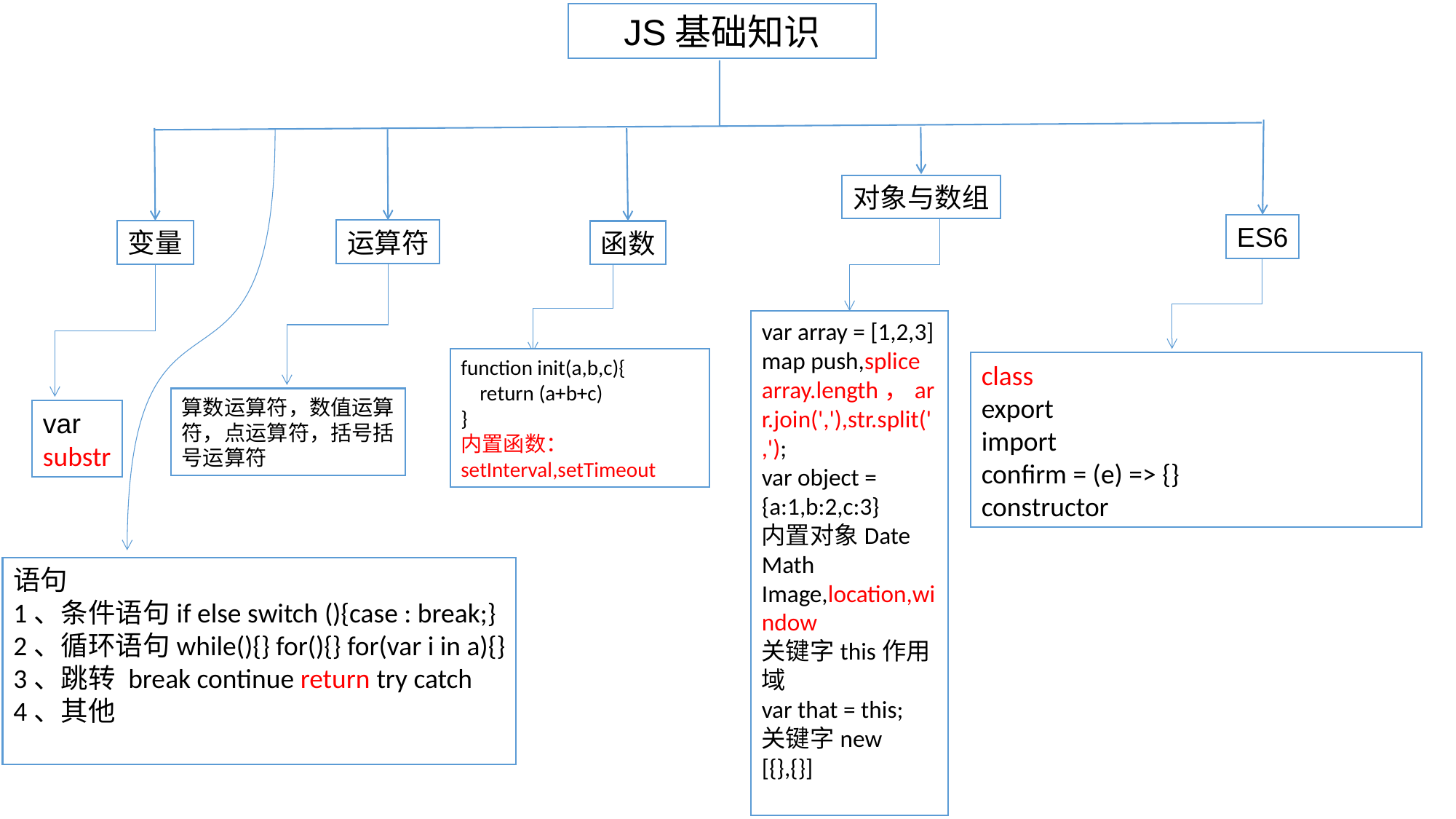

JS基础知识
对象与数组
ES6
运算符
变量
函数
var array = [1,2,3]
map push,splice
array.length，arr.join(','),str.split(',');
var object = {a:1,b:2,c:3}
内置对象Date Math  Image,location,window
关键字this作用域
var that = this;
关键字new
[{},{}]

function init(a,b,c){
    return (a+b+c)
}
内置函数：setInterval,setTimeout
class
export
import
confirm = (e) => {}
constructor
算数运算符，数值运算符，点运算符，括号括号运算符
var
substr
语句
1、条件语句if else switch (){case : break;}
2、循环语句while(){} for(){} for(var i in a){}
3、跳转 break continue return try catch
4、其他